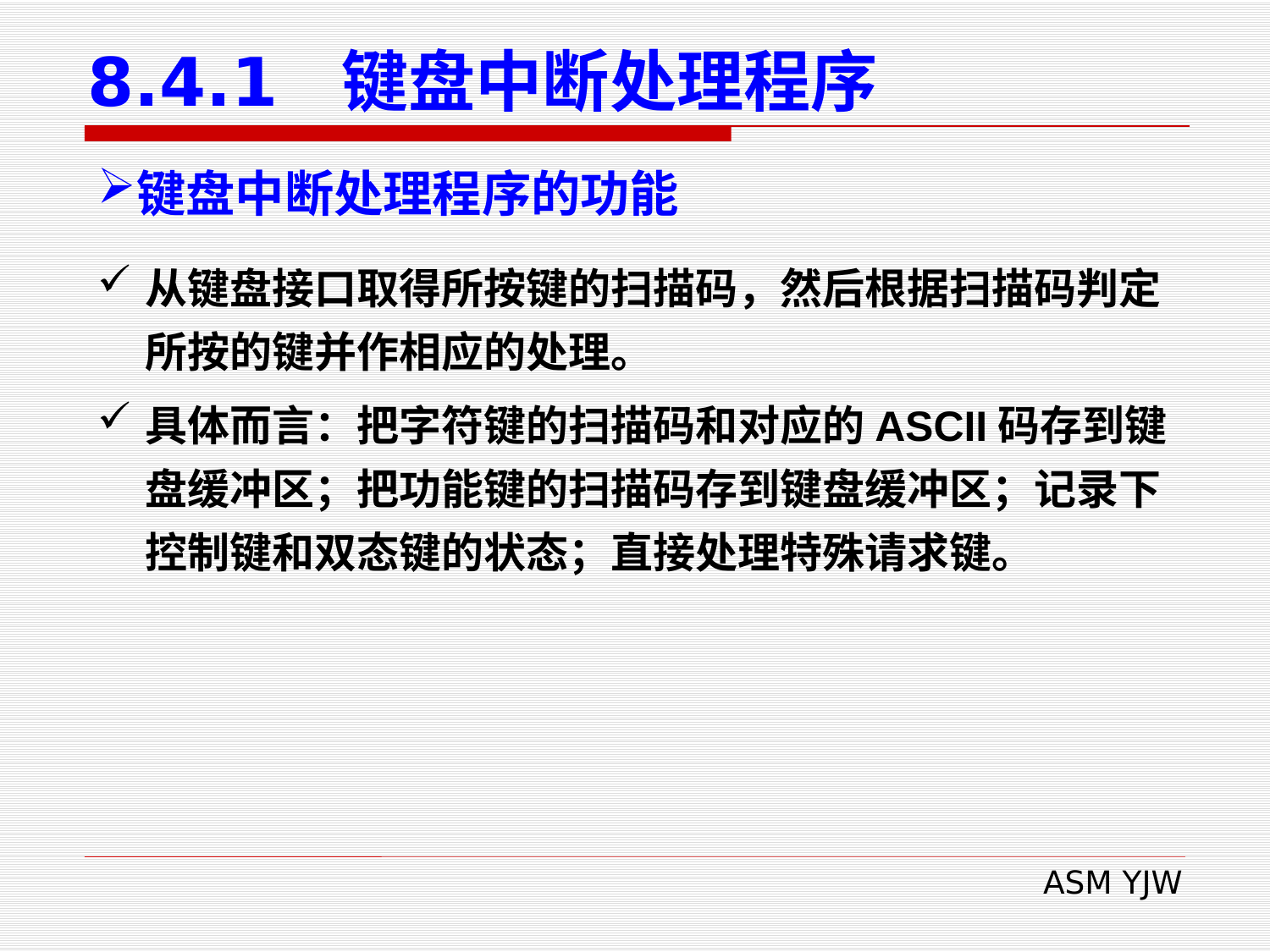

# 8.4.1  键盘中断处理程序
键盘中断处理程序的功能
从键盘接口取得所按键的扫描码，然后根据扫描码判定所按的键并作相应的处理。
具体而言：把字符键的扫描码和对应的ASCII码存到键盘缓冲区；把功能键的扫描码存到键盘缓冲区；记录下控制键和双态键的状态；直接处理特殊请求键。